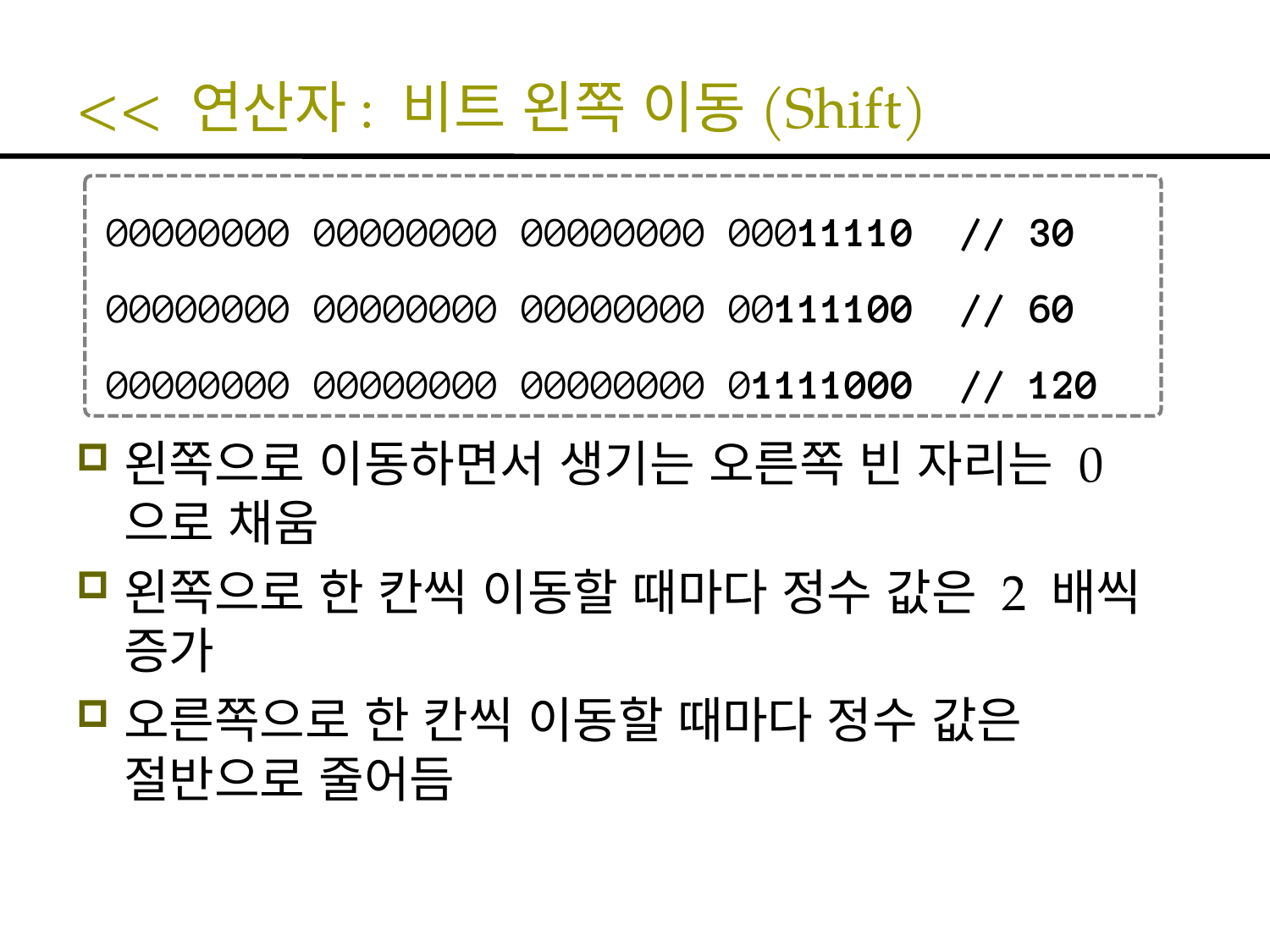

# << 연산자: 비트 왼쪽 이동(Shift)
00000000 00000000 00000000 00011110  // 30
00000000 00000000 00000000 00111100  // 60
00000000 00000000 00000000 01111000  // 120

왼쪽으로 이동하면서 생기는 오른쪽 빈 자리는 0으로 채움
왼쪽으로 한 칸씩 이동할 때마다 정수 값은 2 배씩 증가
오른쪽으로 한 칸씩 이동할 때마다 정수 값은 절반으로 줄어듬